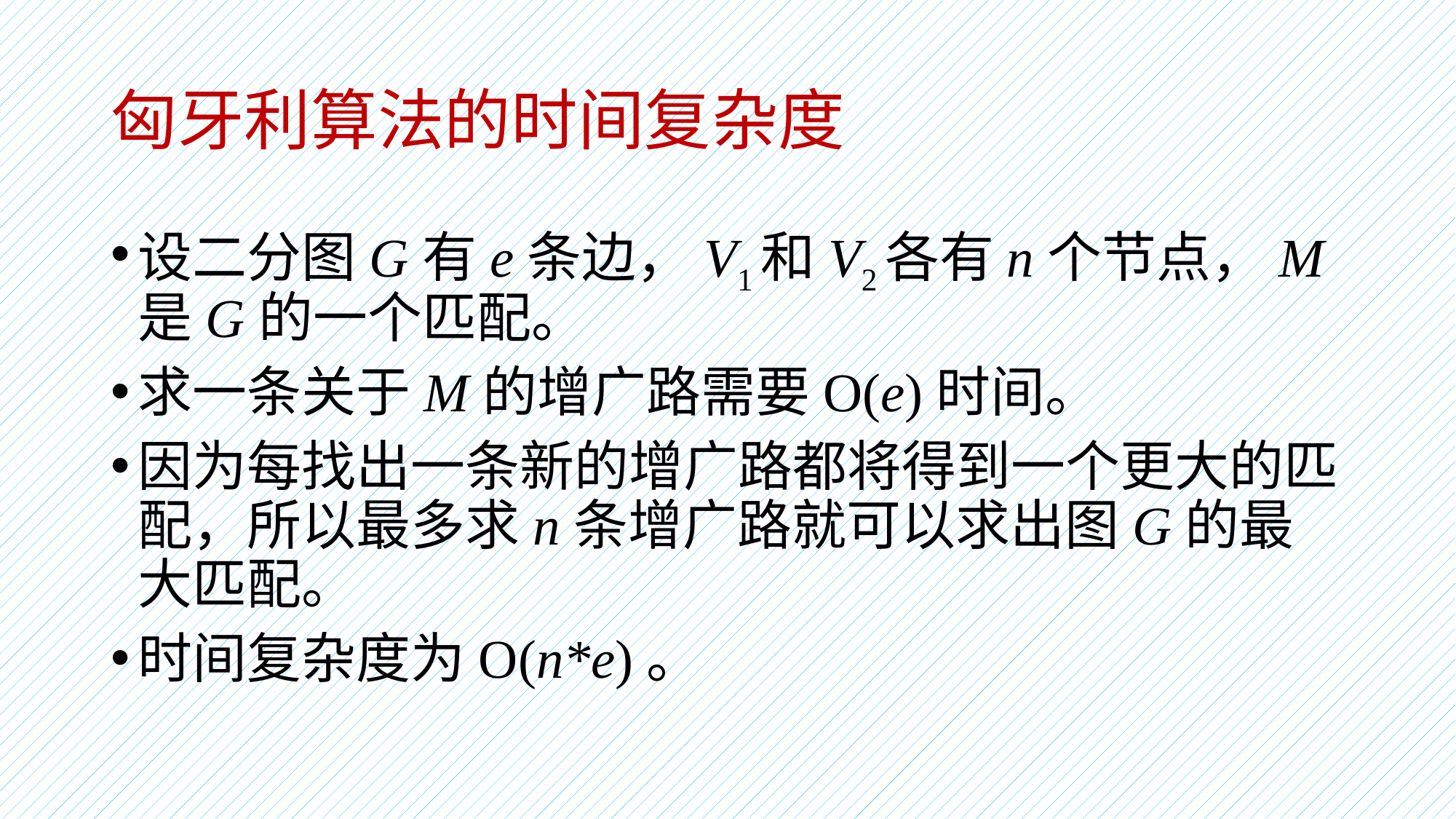

# 匈牙利算法的时间复杂度
设二分图G有e条边，V1和V2各有n个节点，M是G的一个匹配。
求一条关于M的增广路需要O(e)时间。
因为每找出一条新的增广路都将得到一个更大的匹配，所以最多求n条增广路就可以求出图G的最大匹配。
时间复杂度为O(n*e)。